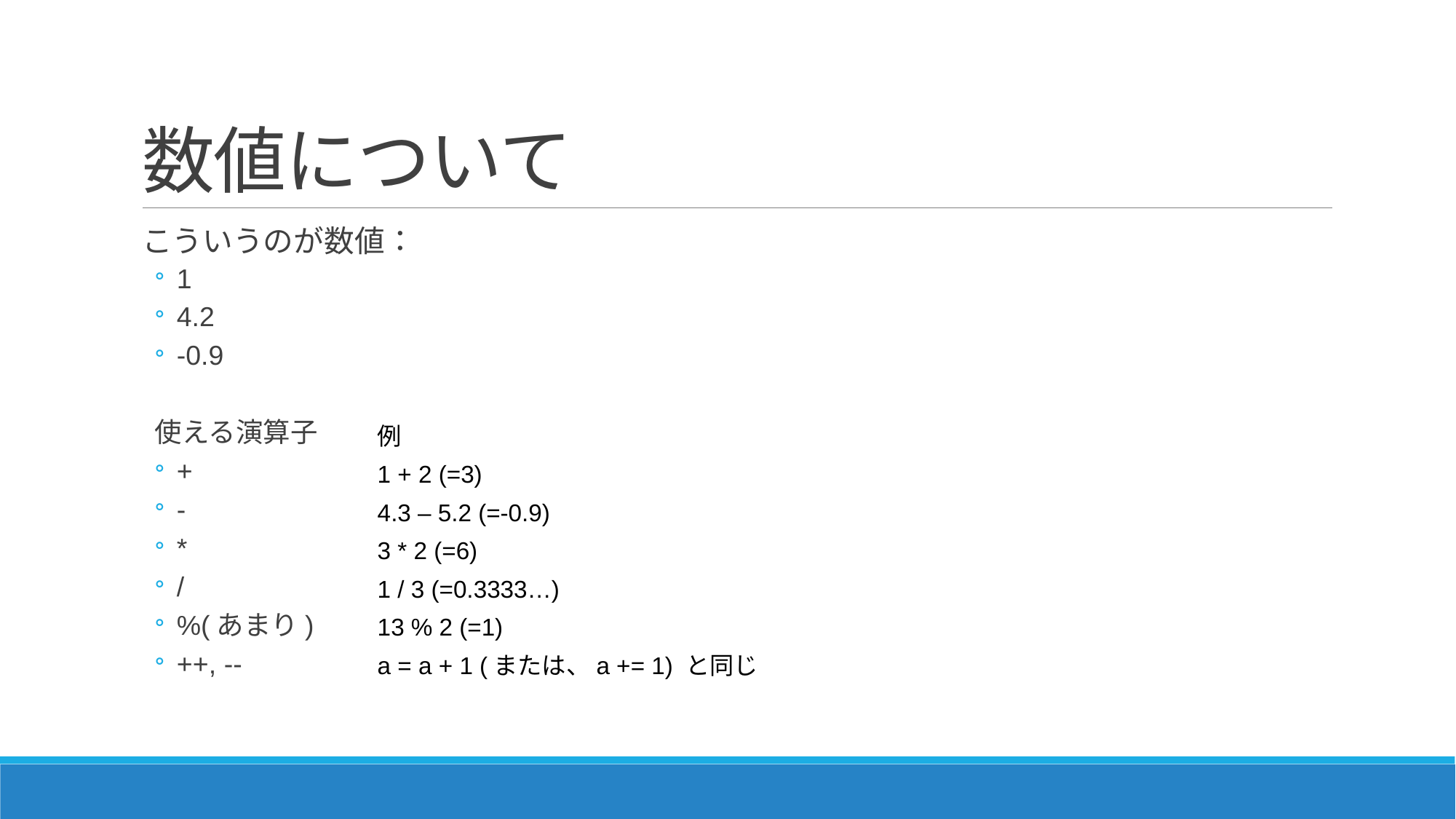

# 数値について
こういうのが数値：
1
4.2
-0.9

使える演算子
+
-
*
/
%(あまり)
++, --

例
1 + 2 (=3)
4.3 – 5.2 (=-0.9)
3 * 2 (=6)
1 / 3 (=0.3333…)
13 % 2 (=1)
a = a + 1 (または、a += 1) と同じ